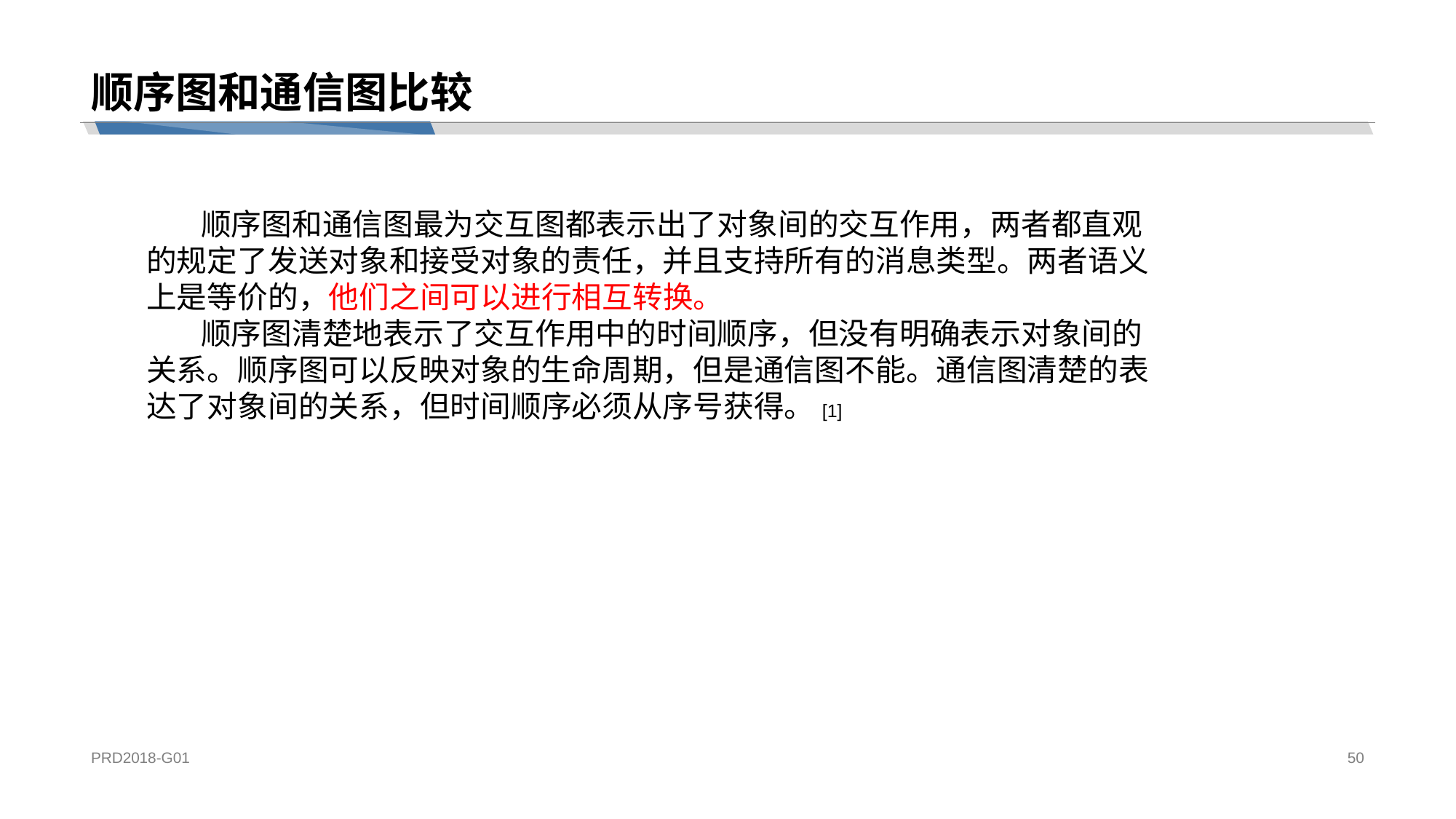

# 顺序图和通信图比较
       顺序图和通信图最为交互图都表示出了对象间的交互作用，两者都直观的规定了发送对象和接受对象的责任，并且支持所有的消息类型。两者语义上是等价的，他们之间可以进行相互转换。
       顺序图清楚地表示了交互作用中的时间顺序，但没有明确表示对象间的关系。顺序图可以反映对象的生命周期，但是通信图不能。通信图清楚的表达了对象间的关系，但时间顺序必须从序号获得。[1]
PRD2018-G01
50